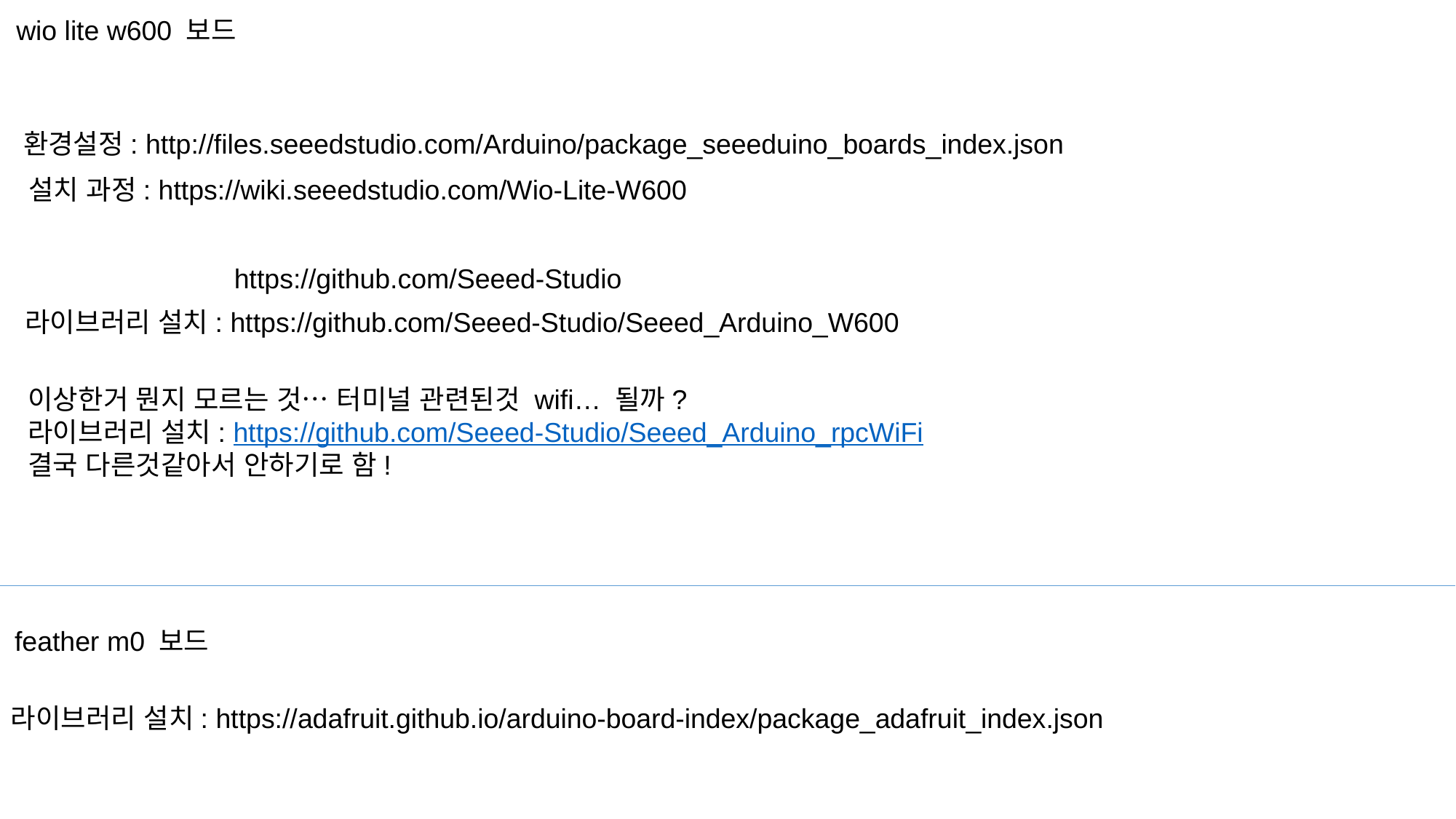

wio lite w600 보드
환경설정: http://files.seeedstudio.com/Arduino/package_seeeduino_boards_index.json
설치 과정: https://wiki.seeedstudio.com/Wio-Lite-W600
https://github.com/Seeed-Studio
라이브러리 설치: https://github.com/Seeed-Studio/Seeed_Arduino_W600
이상한거 뭔지 모르는 것… 터미널 관련된것 wifi… 될까?
라이브러리 설치: https://github.com/Seeed-Studio/Seeed_Arduino_rpcWiFi
결국 다른것같아서 안하기로 함!
feather m0 보드
라이브러리 설치: https://adafruit.github.io/arduino-board-index/package_adafruit_index.json